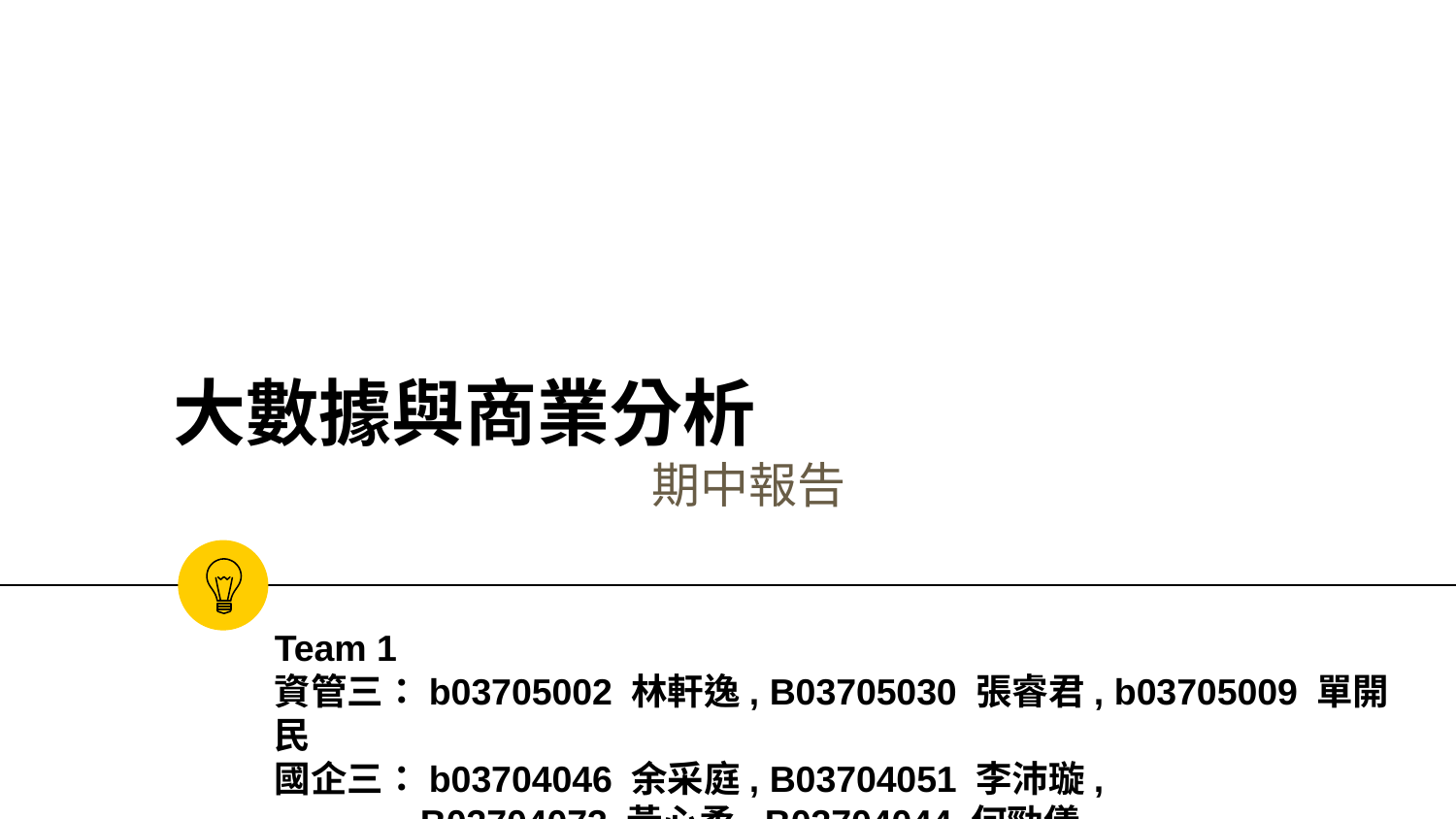

# 大數據與商業分析
期中報告

Team 1
資管三：b03705002 林軒逸, B03705030 張睿君, b03705009 單開民
國企三：b03704046 余采庭, B03704051 李沛璇,
B03704073 黃心柔, B03704044 何勁儀